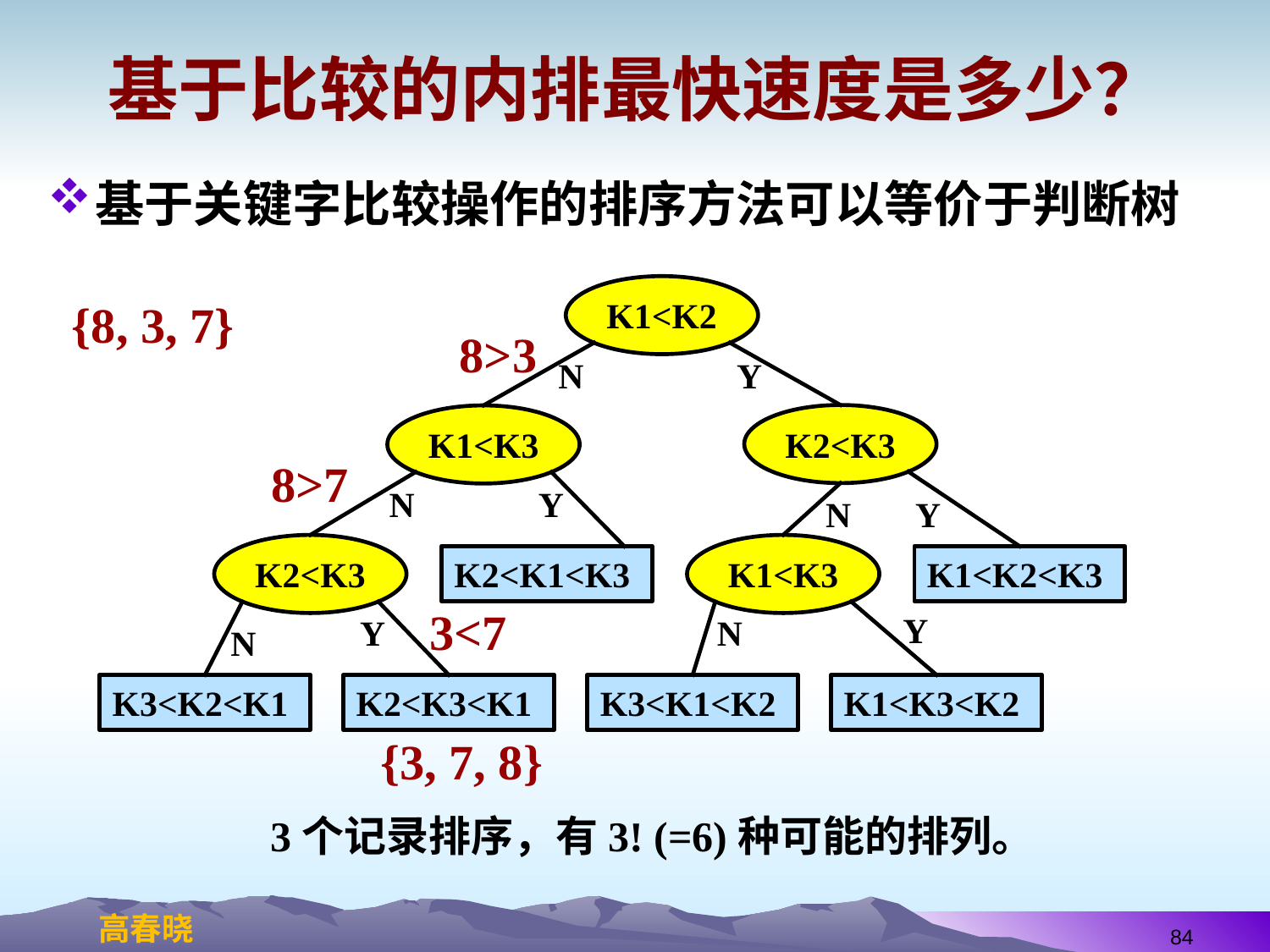

# 基于比较的内排最快速度是多少？
基于关键字比较操作的排序方法可以等价于判断树
K1<K2
8>3
N
Y
K2<K3
K1<K3
8>7
N
Y
N
Y
K2<K3
K1<K3
3<7
Y
Y
N
N
{8, 3, 7}
K2<K1<K3
K1<K2<K3
K3<K2<K1
K2<K3<K1
K3<K1<K2
K1<K3<K2
{3, 7, 8}
3个记录排序，有3! (=6)种可能的排列。
84